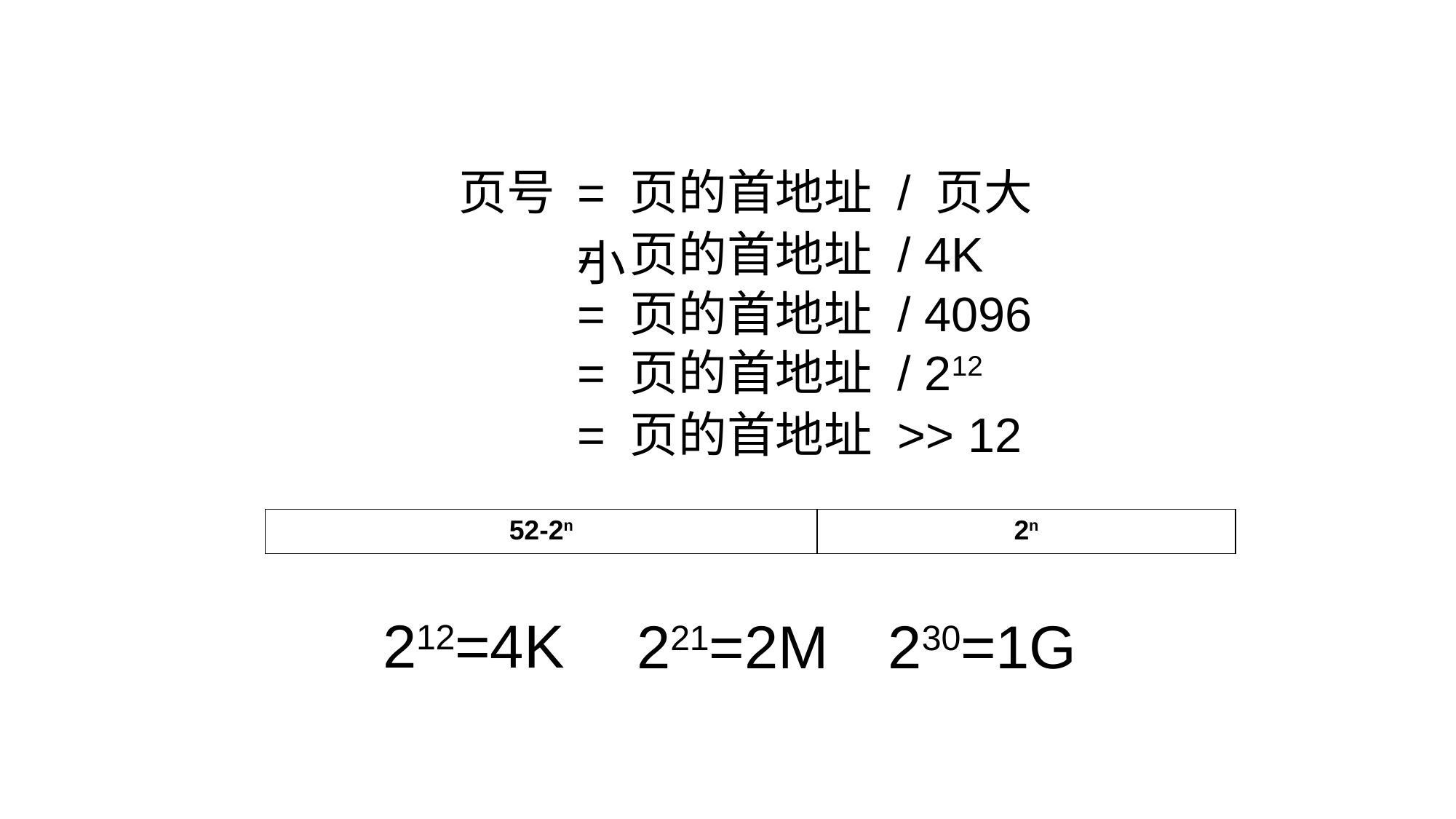

|  |  |
| --- | --- |
|  |  |
|  |  |
|  |  |
|  | = 页的首地址 >> 12 |
|  |  |
| --- | --- |
|  |  |
|  |  |
|  | = 页的首地址 / 212 |
|  |  |
|  |  |
| --- | --- |
|  |  |
|  | = 页的首地址 / 4096 |
|  |  |
|  |  |
|  |  |
| --- | --- |
|  | = 页的首地址 / 4K |
|  |  |
|  |  |
|  |  |
| 页号 | = 页的首地址 / 页大小 |
| --- | --- |
|  |  |
|  |  |
|  |  |
|  |  |
| 52-2n | 2n |
| --- | --- |
212=4K
221=2M
230=1G